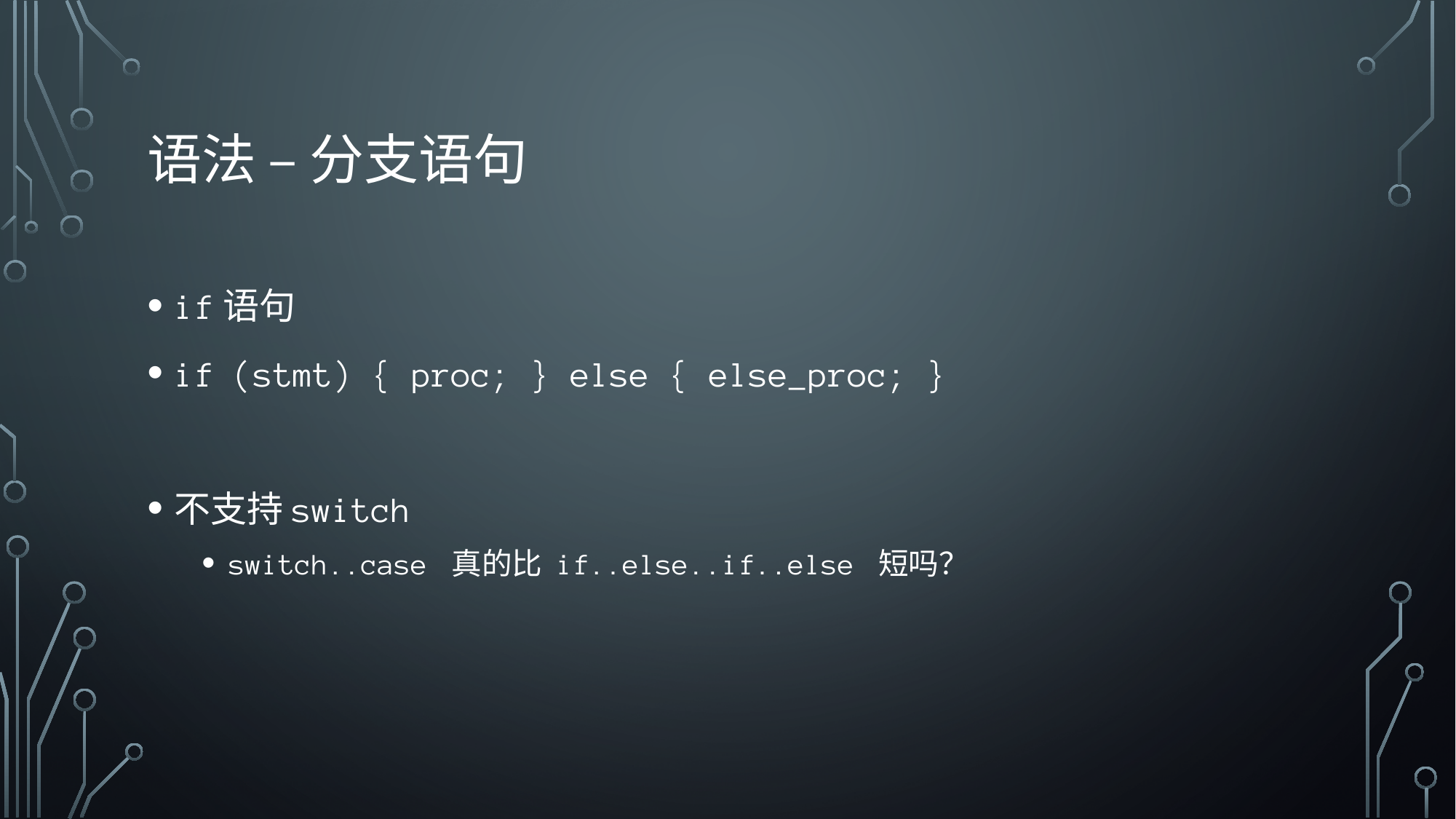

# 语法 – 分支语句
if语句
if (stmt) { proc; } else { else_proc; }

不支持switch
switch..case 真的比 if..else..if..else 短吗？